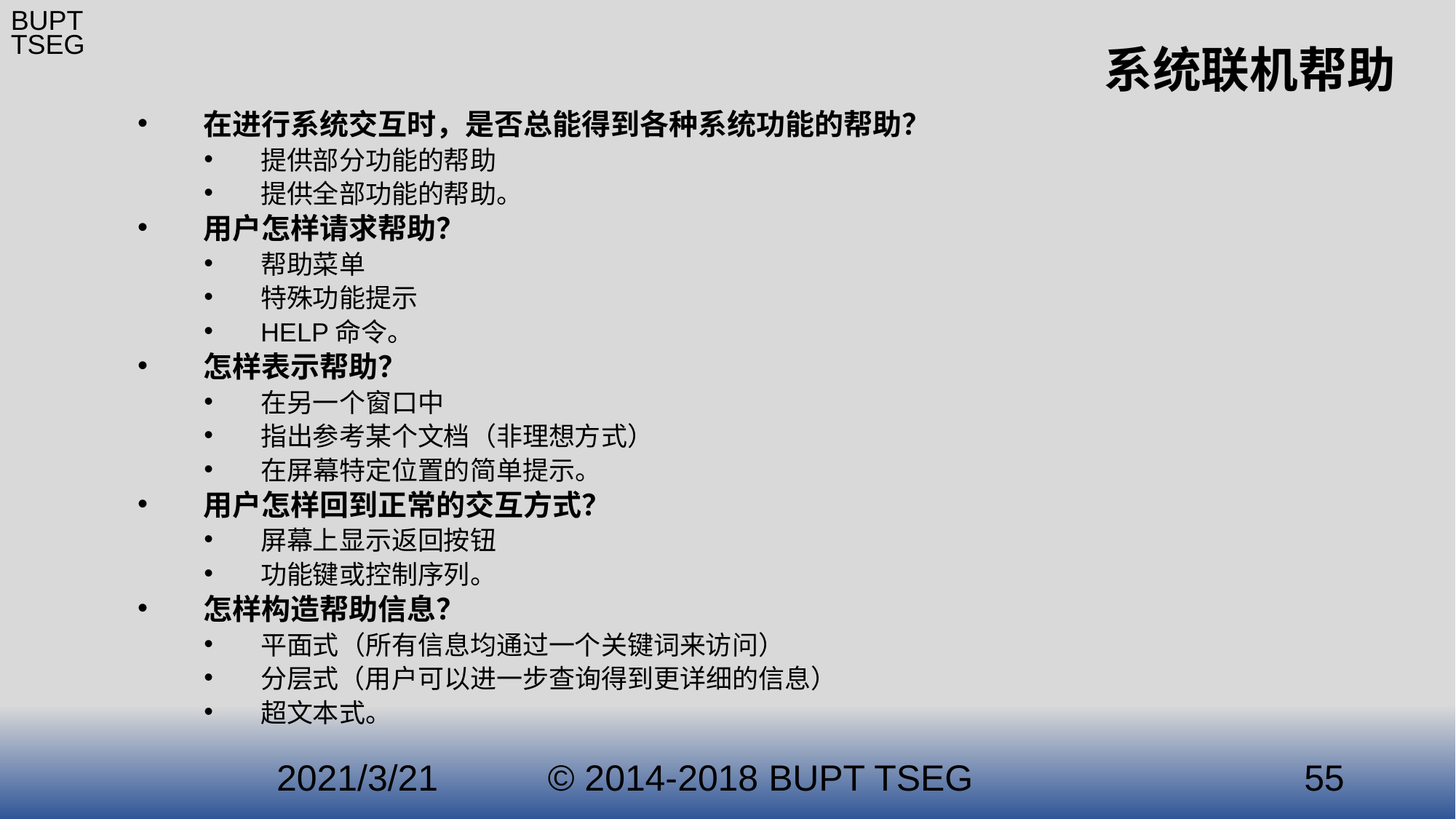

# 系统联机帮助
在进行系统交互时，是否总能得到各种系统功能的帮助？
提供部分功能的帮助
提供全部功能的帮助。
用户怎样请求帮助？
帮助菜单
特殊功能提示
HELP命令。
怎样表示帮助？
在另一个窗口中
指出参考某个文档（非理想方式）
在屏幕特定位置的简单提示。
用户怎样回到正常的交互方式？
屏幕上显示返回按钮
功能键或控制序列。
怎样构造帮助信息？
平面式（所有信息均通过一个关键词来访问）
分层式（用户可以进一步查询得到更详细的信息）
超文本式。
2021/3/21
© 2014-2018 BUPT TSEG
55